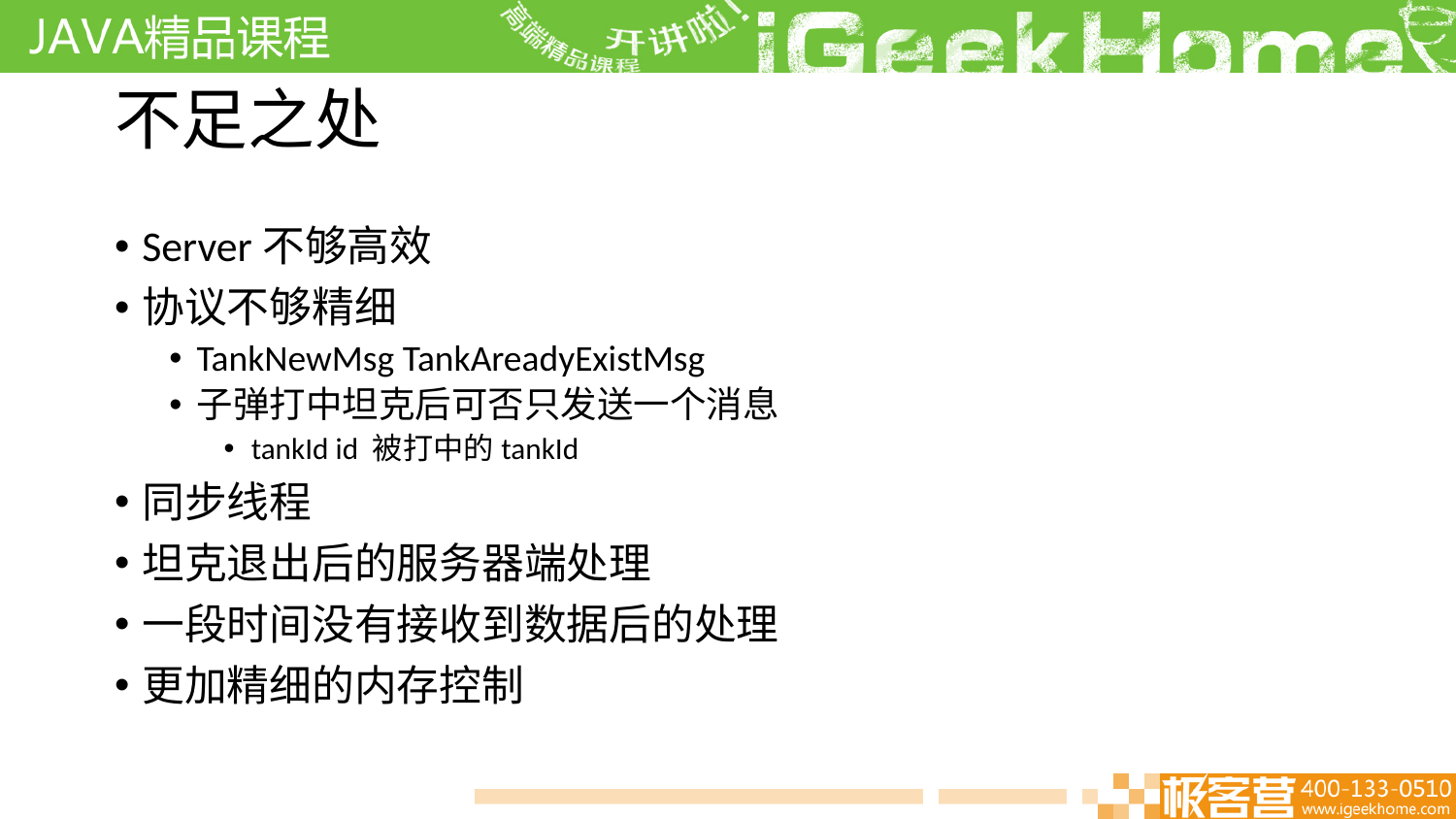

# 不足之处
Server不够高效
协议不够精细
TankNewMsg TankAreadyExistMsg
子弹打中坦克后可否只发送一个消息
tankId id 被打中的tankId
同步线程
坦克退出后的服务器端处理
一段时间没有接收到数据后的处理
更加精细的内存控制